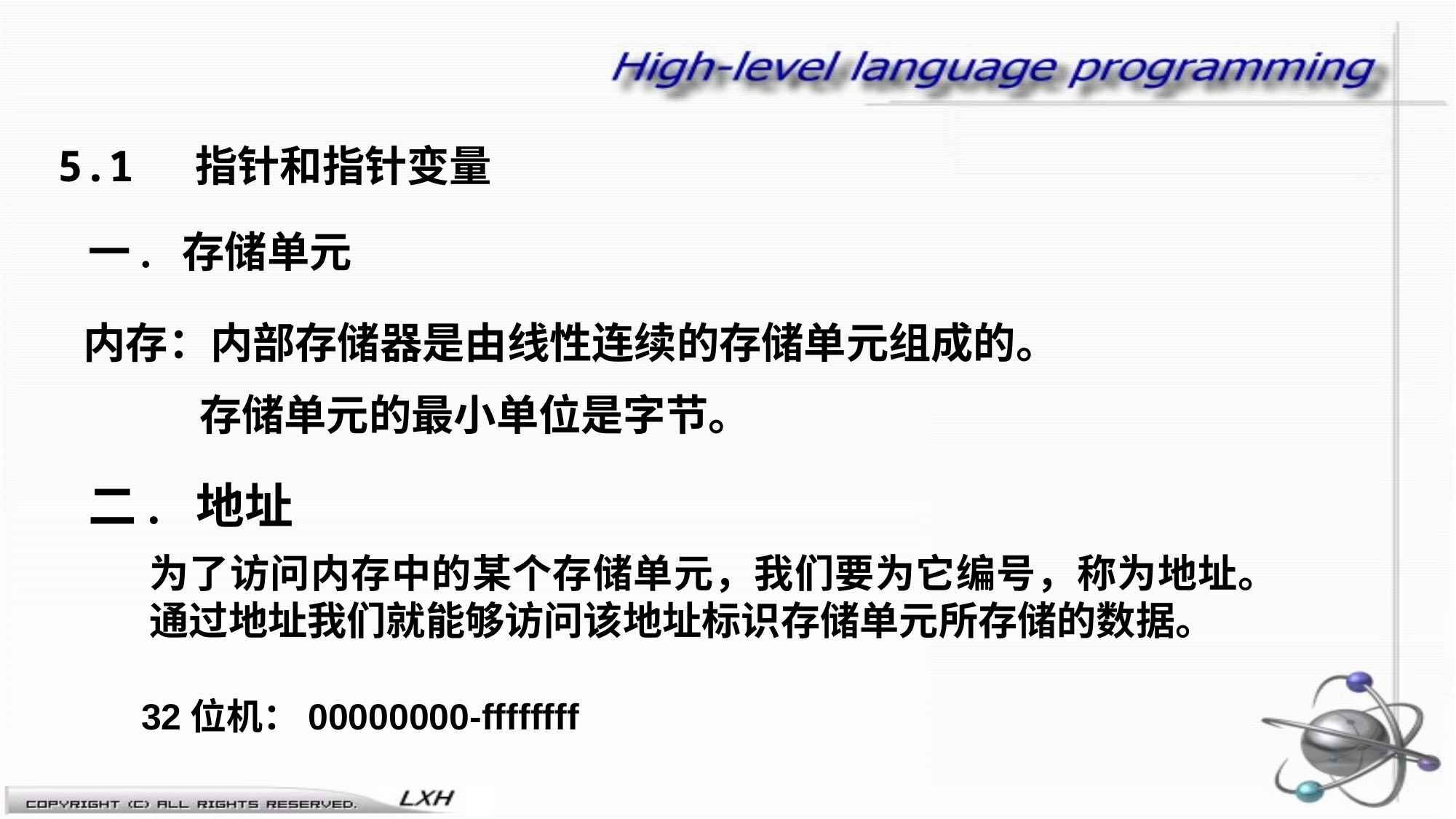

5.1  指针和指针变量
一.  存储单元
内存：内部存储器是由线性连续的存储单元组成的。
           存储单元的最小单位是字节。
二.  地址
为了访问内存中的某个存储单元，我们要为它编号，称为地址。通过地址我们就能够访问该地址标识存储单元所存储的数据。
32位机：00000000-ffffffff